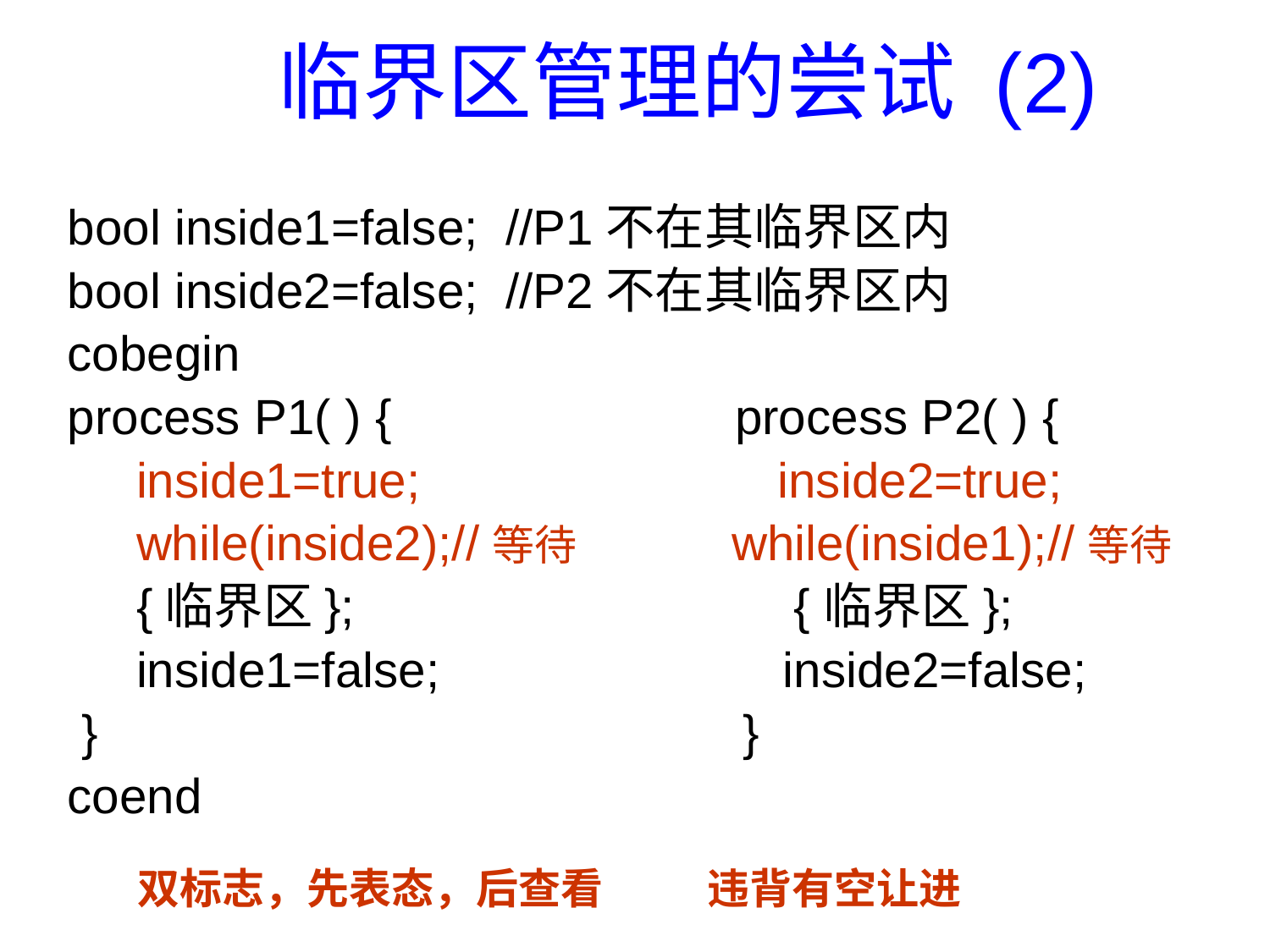

临界区管理的尝试 (2)
bool inside1=false;  //P1不在其临界区内
bool inside2=false;  //P2不在其临界区内
cobegin
process P1( ) {                         process P2( ) {
     inside1=true;                          inside2=true;
     while(inside2);//等待             while(inside1);//等待
     {临界区};                                {临界区};
     inside1=false;                         inside2=false;
 }                                               }
coend
双标志，先表态，后查看
违背有空让进